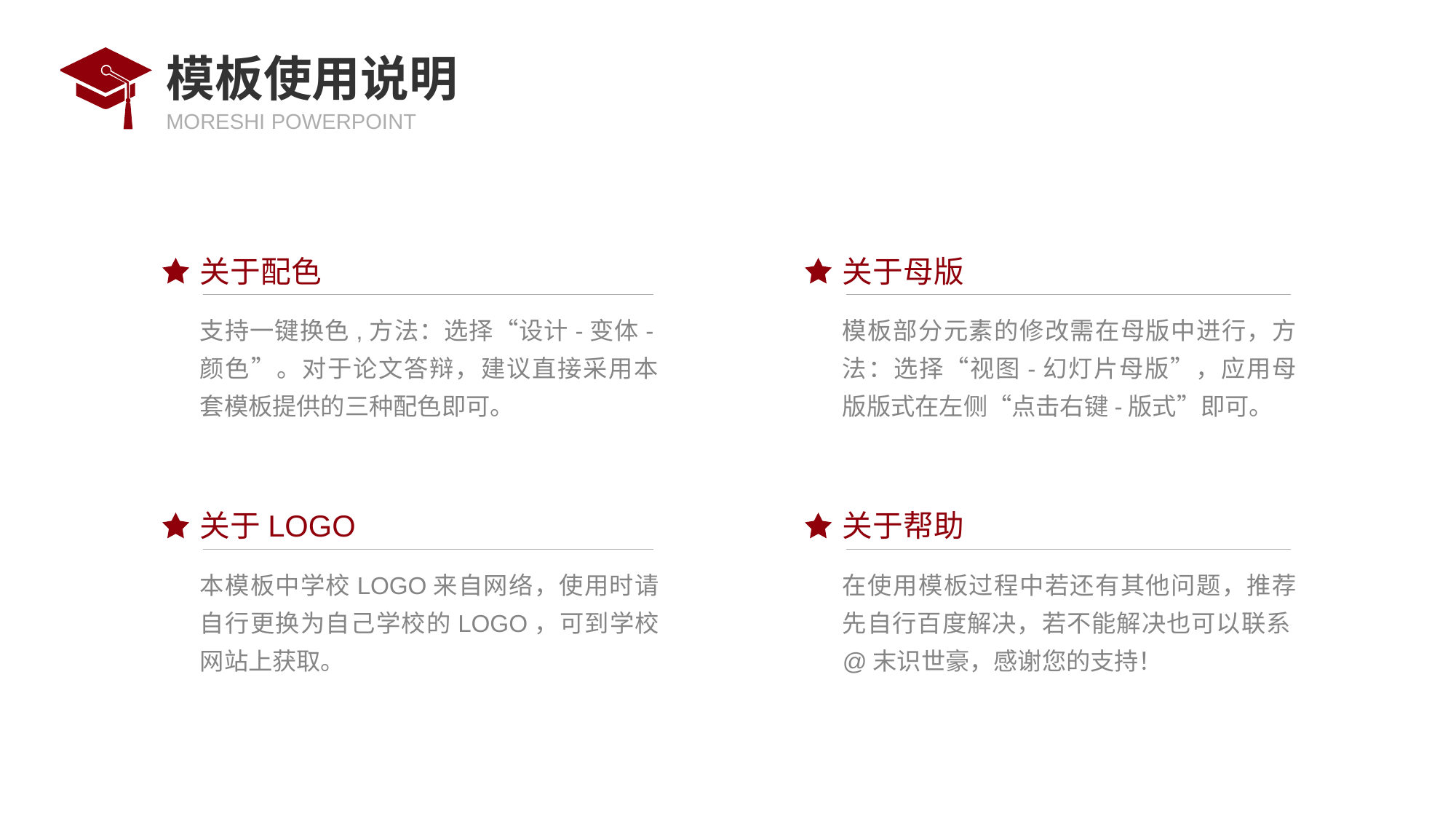

# 模板使用说明
关于配色
关于母版

支持一键换色,方法：选择“设计-变体-颜色”。对于论文答辩，建议直接采用本套模板提供的三种配色即可。
模板部分元素的修改需在母版中进行，方法：选择“视图-幻灯片母版”，应用母版版式在左侧“点击右键-版式”即可。
关于LOGO
关于帮助

本模板中学校LOGO来自网络，使用时请自行更换为自己学校的LOGO，可到学校网站上获取。
在使用模板过程中若还有其他问题，推荐先自行百度解决，若不能解决也可以联系@末识世豪，感谢您的支持！